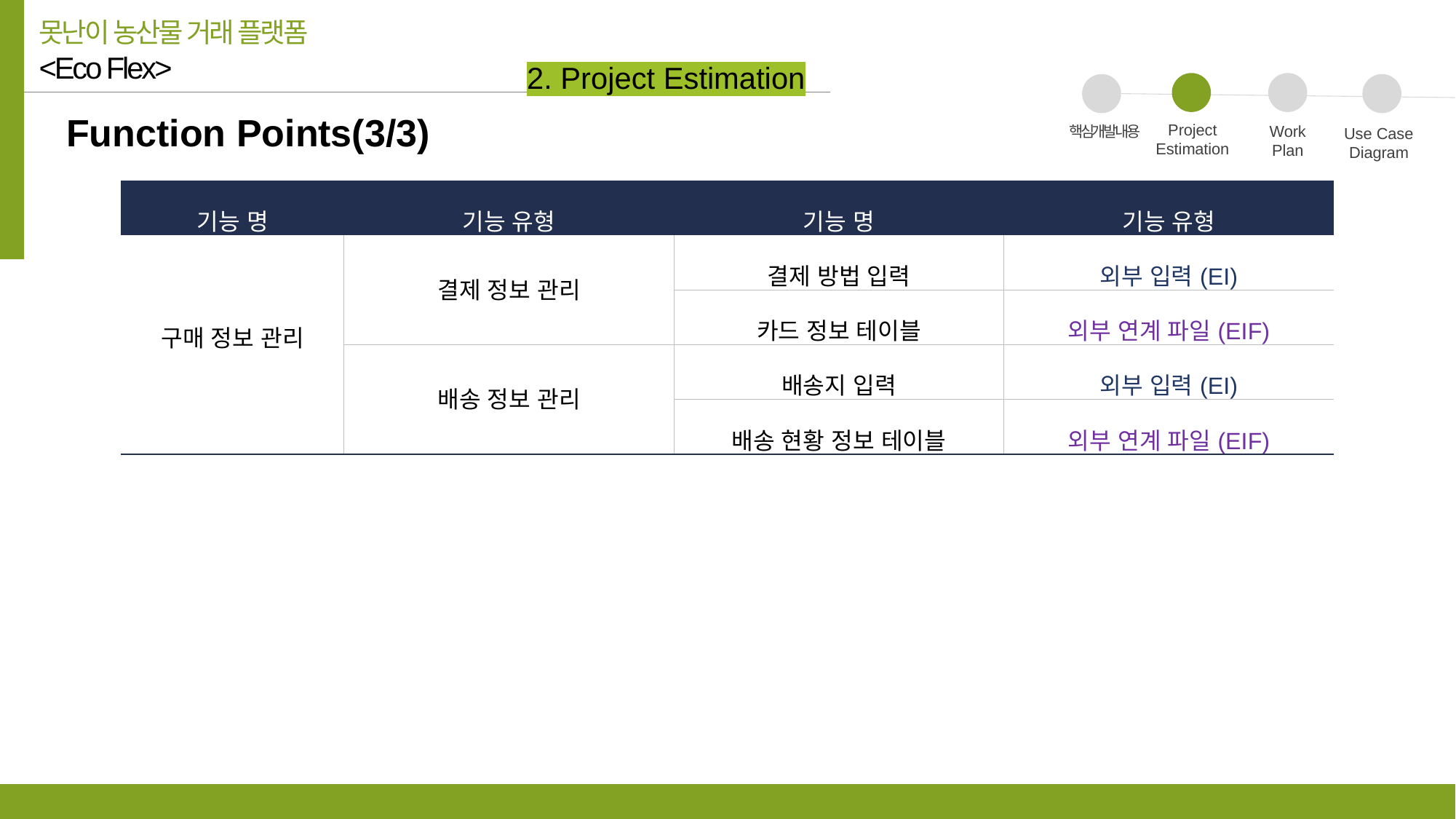

못난이 농산물 거래 플랫폼
<Eco Flex>
2. Project Estimation

02

04
03
01
Function Points(3/3)
Project
Estimation
Work
Plan
핵심개발내용
Use Case
Diagram
| 기능 명 | 기능 유형 | 기능 명 | 기능 유형 |
| --- | --- | --- | --- |
| 구매 정보 관리 | 결제 정보 관리 | 결제 방법 입력 | 외부 입력(EI) |
|  |  | 카드 정보 테이블 | 외부 연계 파일(EIF) |
|  | 배송 정보 관리 | 배송지 입력 | 외부 입력(EI) |
|  |  | 배송 현황 정보 테이블 | 외부 연계 파일(EIF) |